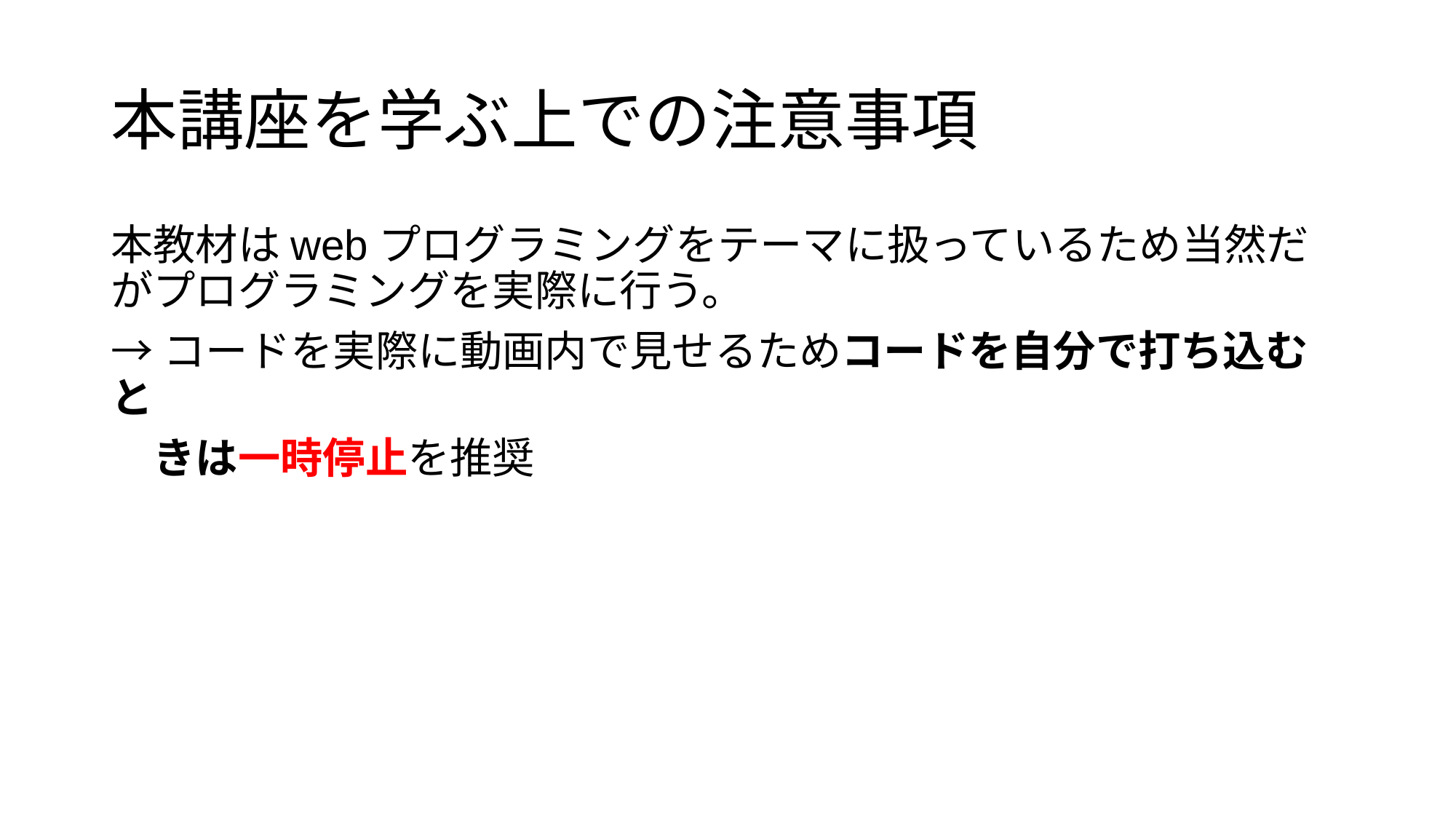

# 本講座を学ぶ上での注意事項
本教材はwebプログラミングをテーマに扱っているため当然だがプログラミングを実際に行う。
→コードを実際に動画内で見せるためコードを自分で打ち込むと
　きは一時停止を推奨